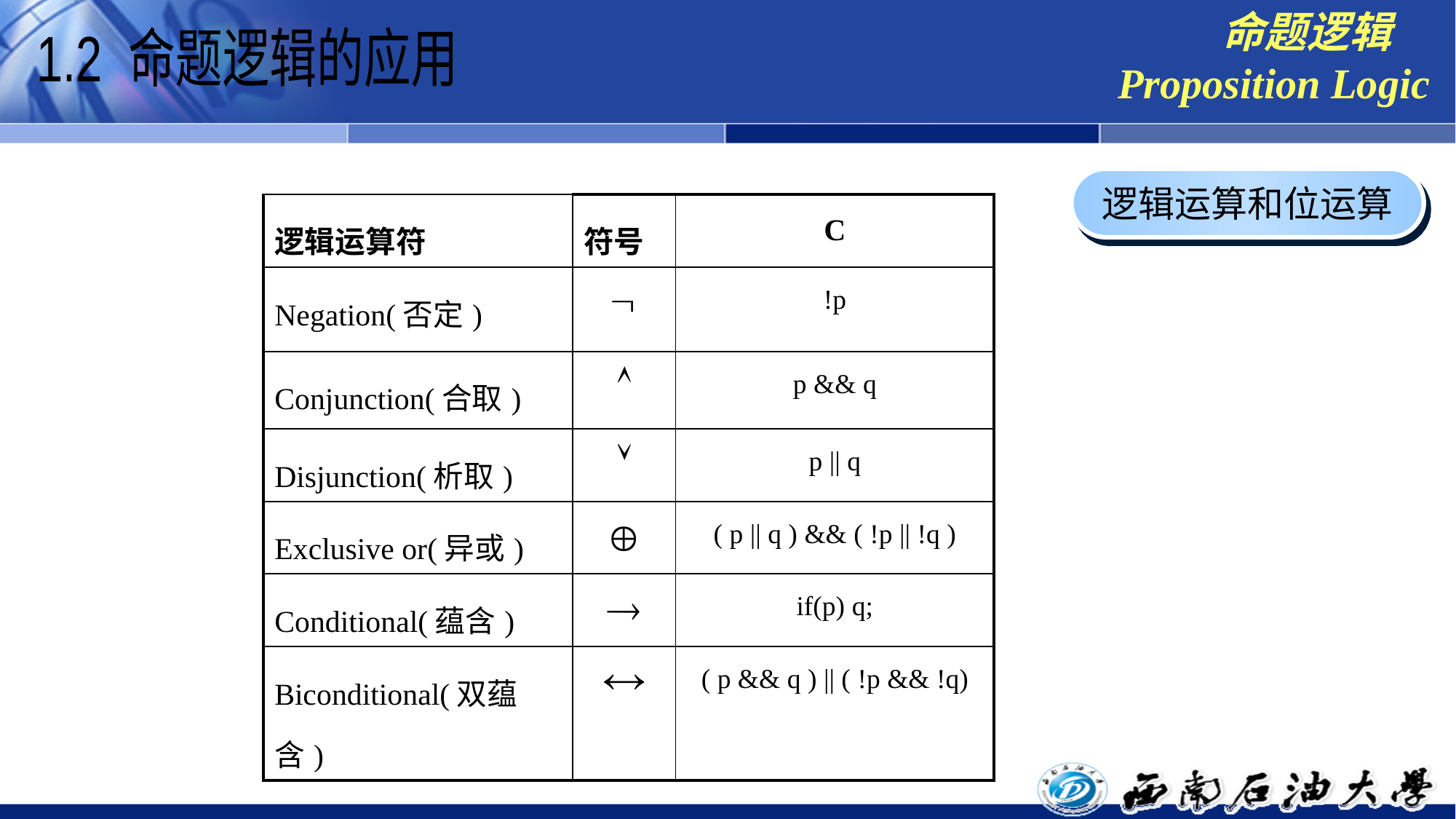

命题逻辑
Proposition Logic
1.2  命题逻辑的应用
逻辑运算和位运算
| 逻辑运算符 | 符号 | C |
| --- | --- | --- |
| Negation(否定) | ¬ | !p |
| Conjunction(合取) | ∧ | p && q |
| Disjunction(析取) | ∨ | p || q |
| Exclusive or(异或) | ⊕ | ( p || q ) && ( !p || !q ) |
| Conditional(蕴含) | → | if(p) q; |
| Biconditional(双蕴含) | ↔ | ( p && q ) || ( !p && !q) |